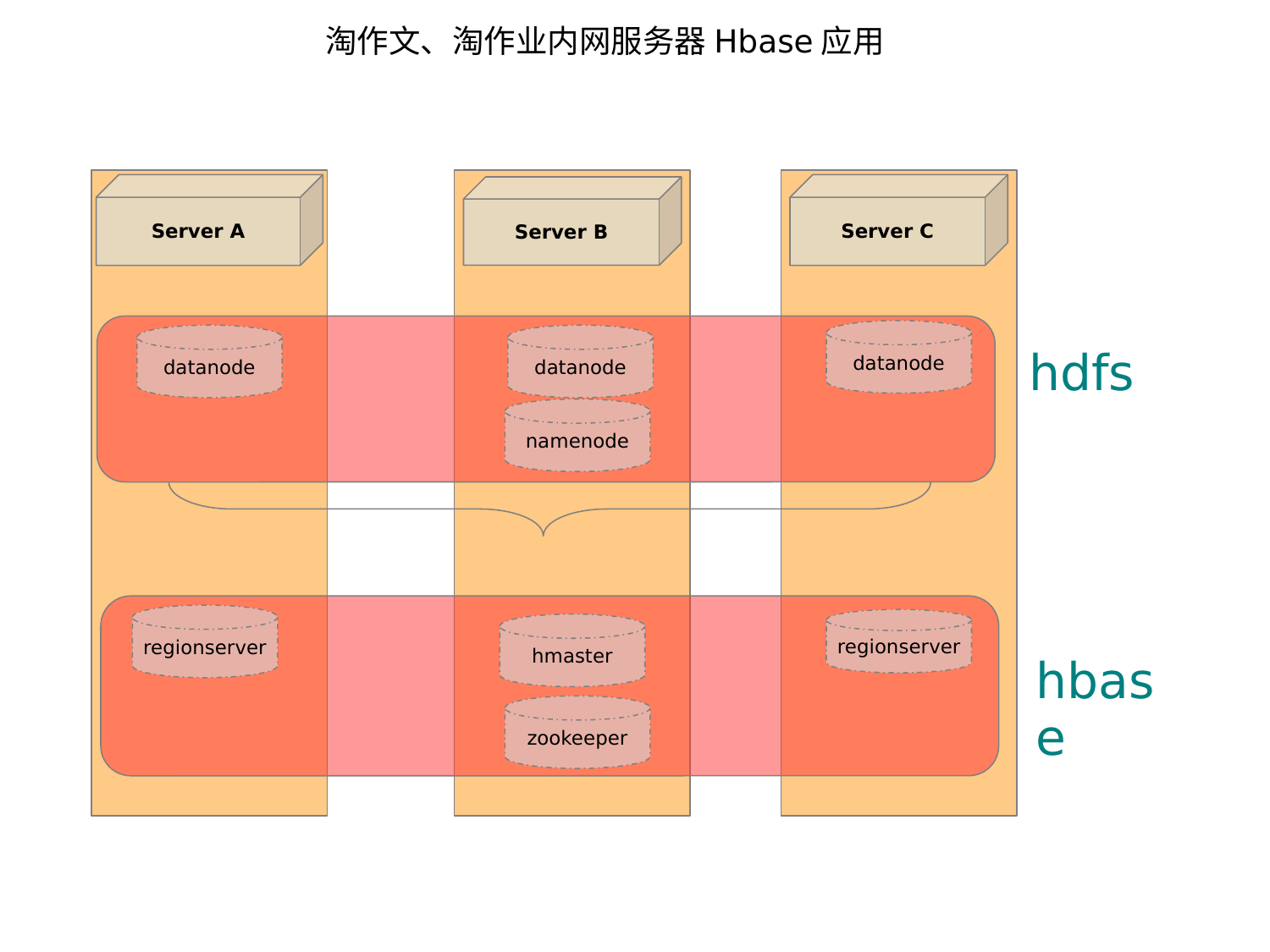

淘作文、淘作业内网服务器Hbase应用

Server A
Server C
Server B

datanode
datanode
datanode
hdfs
namenode

regionserver
regionserver
hmaster
hbase
zookeeper